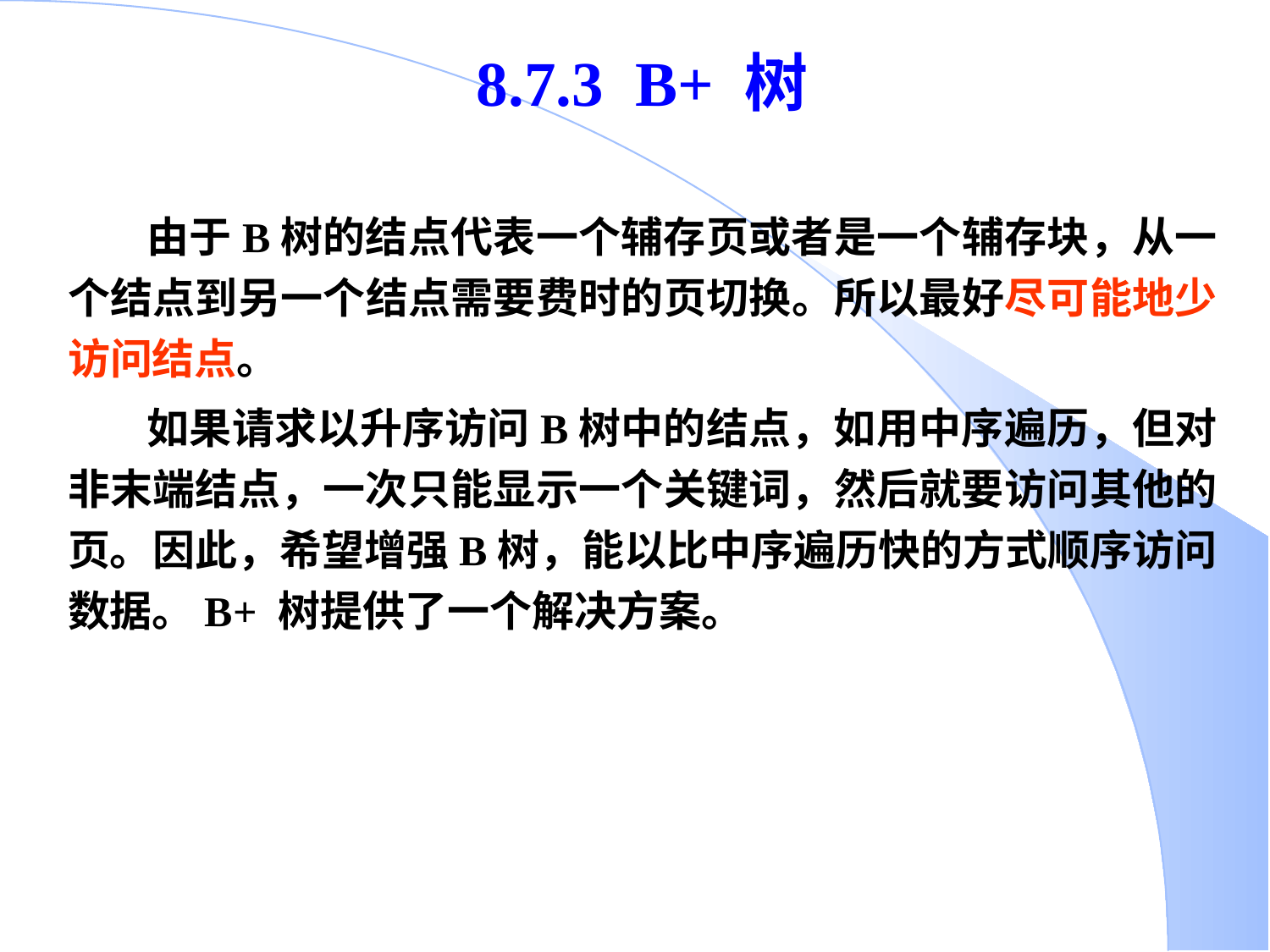

8.7.3  B+ 树

       由于B树的结点代表一个辅存页或者是一个辅存块，从一个结点到另一个结点需要费时的页切换。所以最好尽可能地少访问结点。
       如果请求以升序访问B树中的结点，如用中序遍历，但对非末端结点，一次只能显示一个关键词，然后就要访问其他的页。因此，希望增强B树，能以比中序遍历快的方式顺序访问数据。B+ 树提供了一个解决方案。